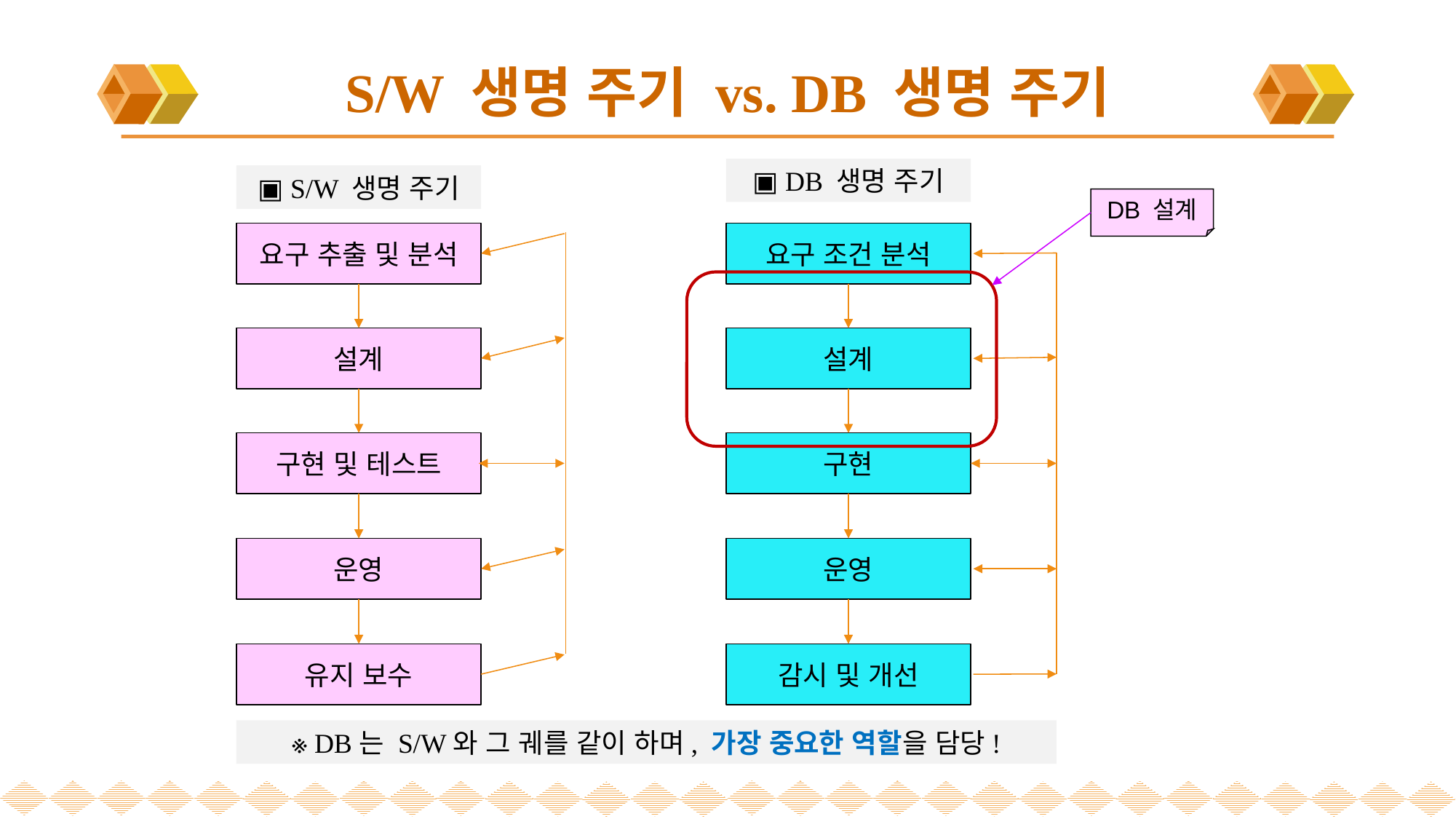

# S/W 생명 주기 vs. DB 생명 주기
▣ DB 생명 주기
▣ S/W 생명 주기
DB 설계
요구 조건 분석
요구 추출 및 분석
설계
구현 및 테스트
운영
유지 보수

설계
구현
운영
감시 및 개선
※ DB는 S/W와 그 궤를 같이 하며, 가장 중요한 역할을 담당!